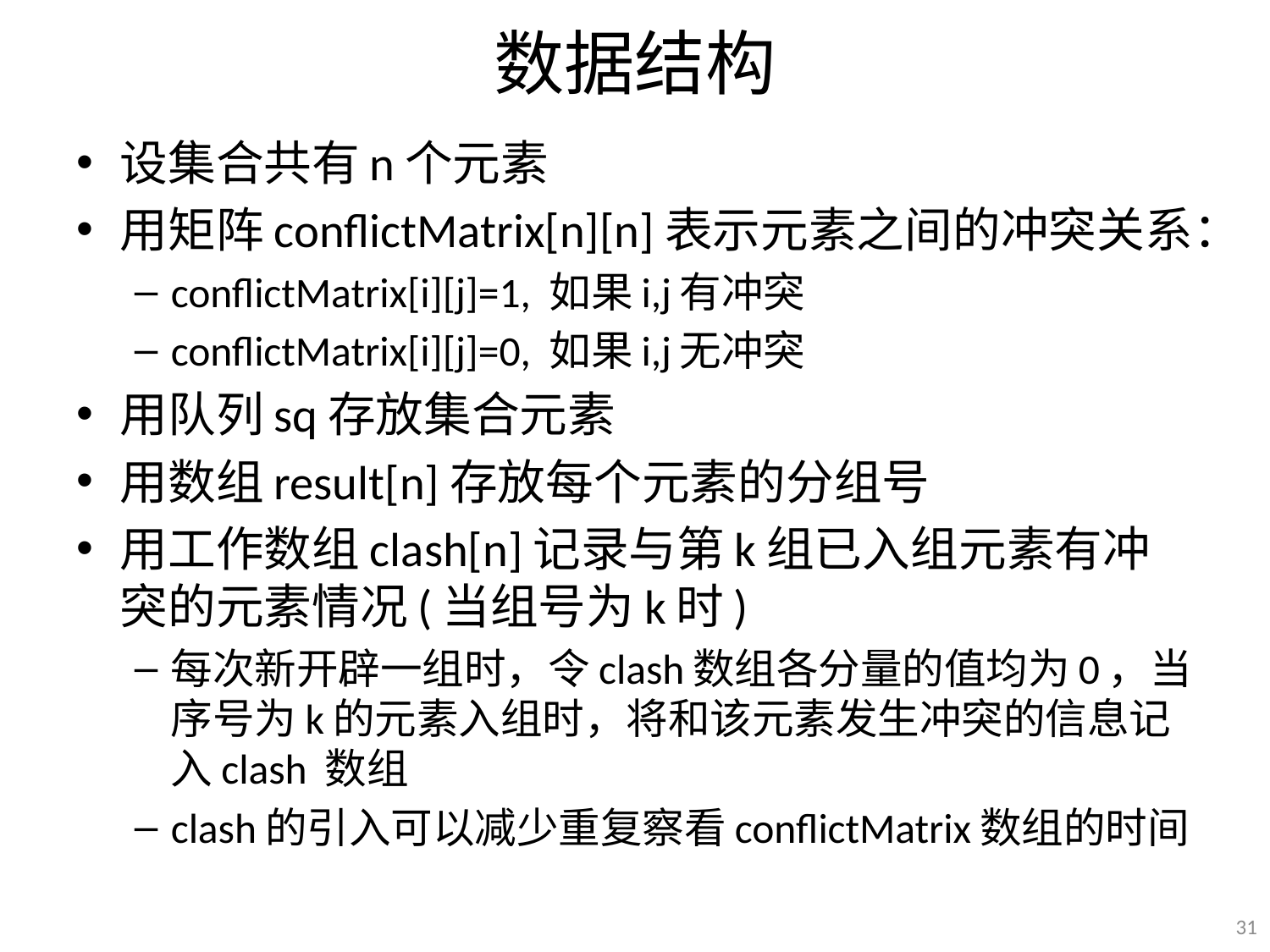

# 数据结构
设集合共有n个元素
用矩阵conflictMatrix[n][n]表示元素之间的冲突关系：
conflictMatrix[i][j]=1, 如果i,j有冲突
conflictMatrix[i][j]=0, 如果i,j无冲突
用队列sq存放集合元素
用数组result[n]存放每个元素的分组号
用工作数组clash[n]记录与第k组已入组元素有冲突的元素情况(当组号为k时)
每次新开辟一组时，令clash数组各分量的值均为0，当序号为k的元素入组时，将和该元素发生冲突的信息记入clash 数组
clash的引入可以减少重复察看conflictMatrix数组的时间

31